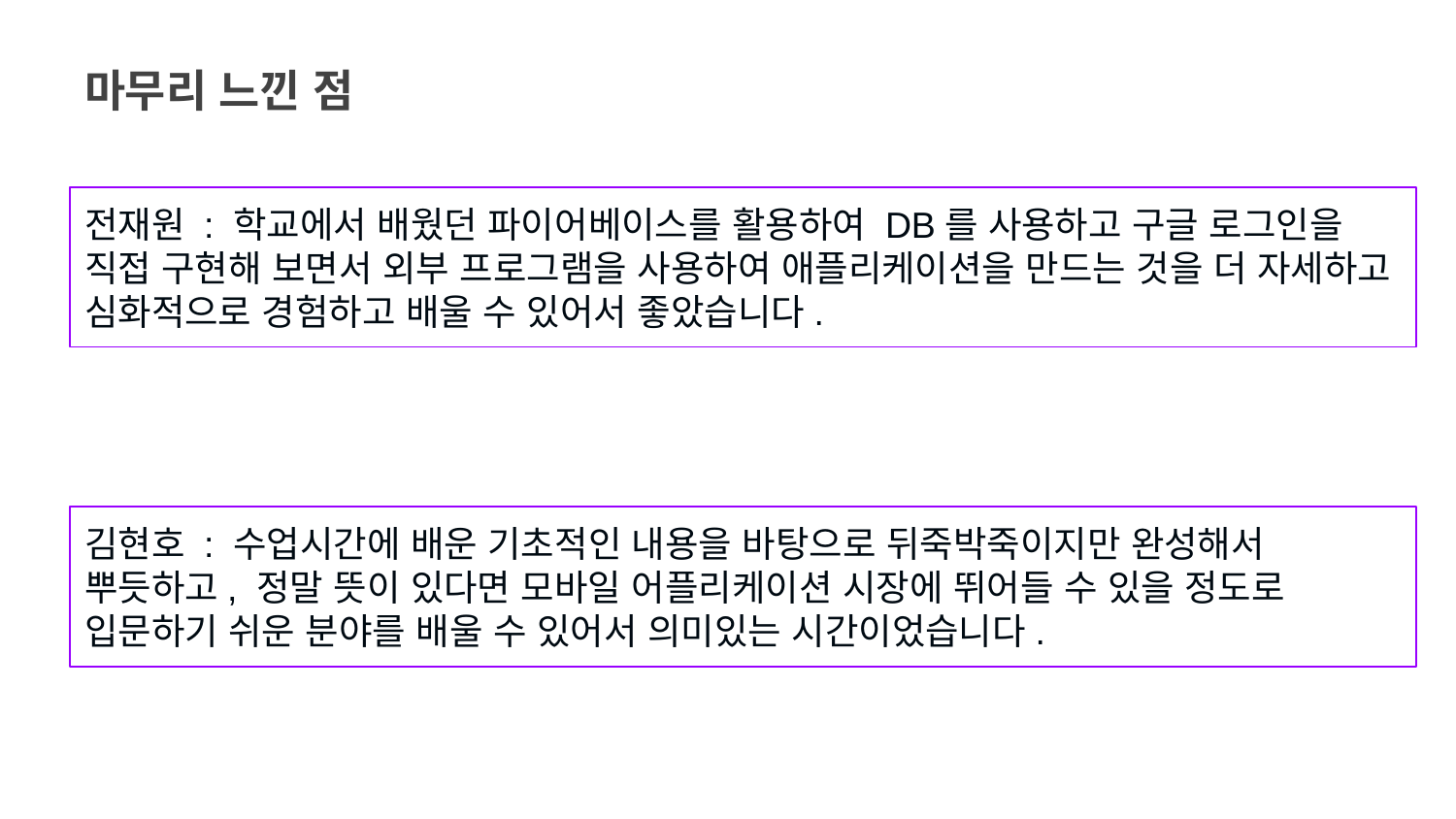

마무리 느낀 점
전재원 : 학교에서 배웠던 파이어베이스를 활용하여 DB를 사용하고 구글 로그인을 직접 구현해 보면서 외부 프로그램을 사용하여 애플리케이션을 만드는 것을 더 자세하고 심화적으로 경험하고 배울 수 있어서 좋았습니다.
김현호 : 수업시간에 배운 기초적인 내용을 바탕으로 뒤죽박죽이지만 완성해서 뿌듯하고, 정말 뜻이 있다면 모바일 어플리케이션 시장에 뛰어들 수 있을 정도로 입문하기 쉬운 분야를 배울 수 있어서 의미있는 시간이었습니다.